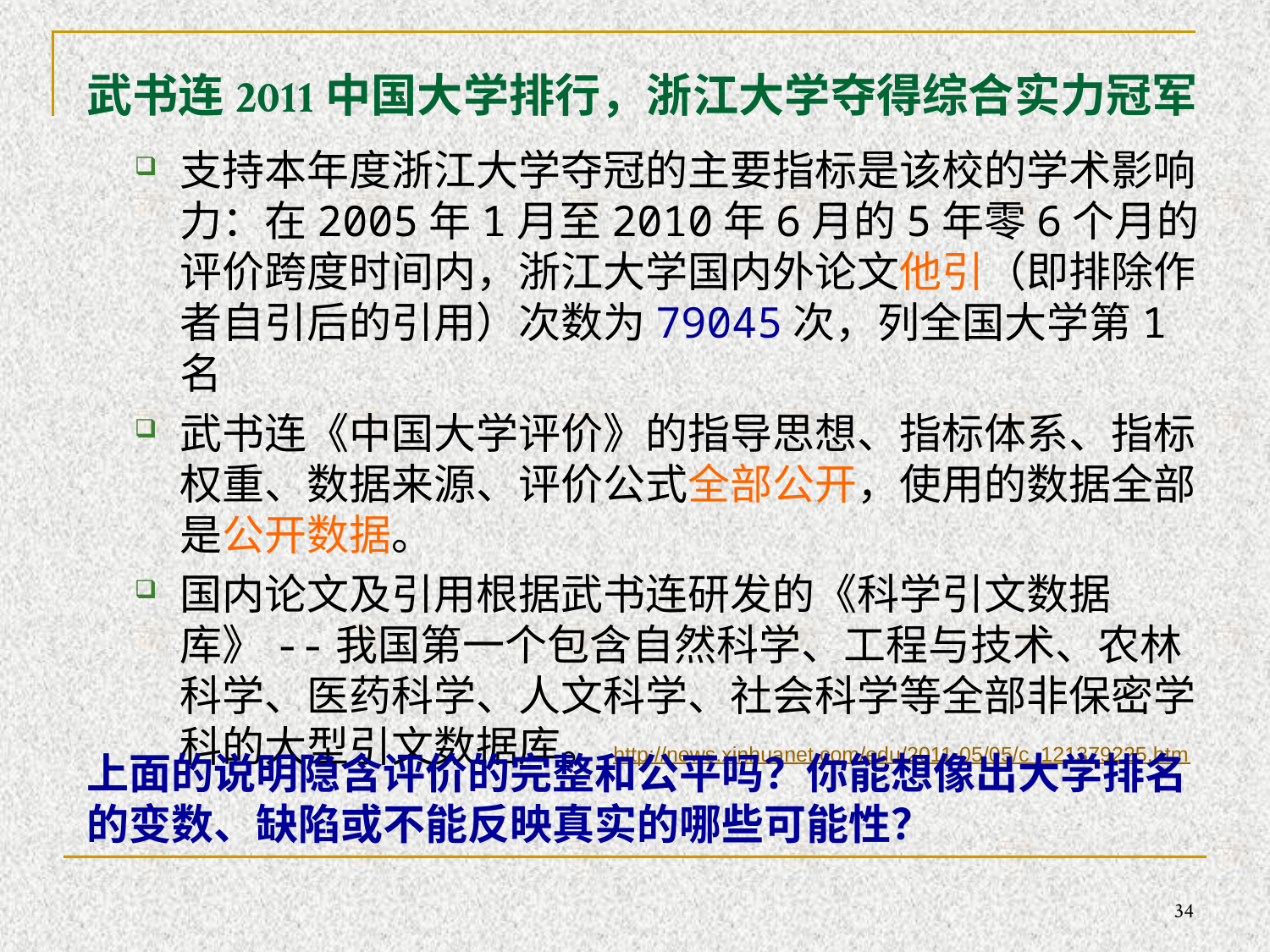

武书连2011中国大学排行，浙江大学夺得综合实力冠军
支持本年度浙江大学夺冠的主要指标是该校的学术影响力：在2005年1月至2010年6月的5年零6个月的评价跨度时间内，浙江大学国内外论文他引（即排除作者自引后的引用）次数为79045次，列全国大学第1名
武书连《中国大学评价》的指导思想、指标体系、指标权重、数据来源、评价公式全部公开，使用的数据全部是公开数据。
国内论文及引用根据武书连研发的《科学引文数据库》--我国第一个包含自然科学、工程与技术、农林科学、医药科学、人文科学、社会科学等全部非保密学科的大型引文数据库。http://news.xinhuanet.com/edu/2011-05/05/c_121379225.htm

上面的说明隐含评价的完整和公平吗？你能想像出大学排名的变数、缺陷或不能反映真实的哪些可能性？
34